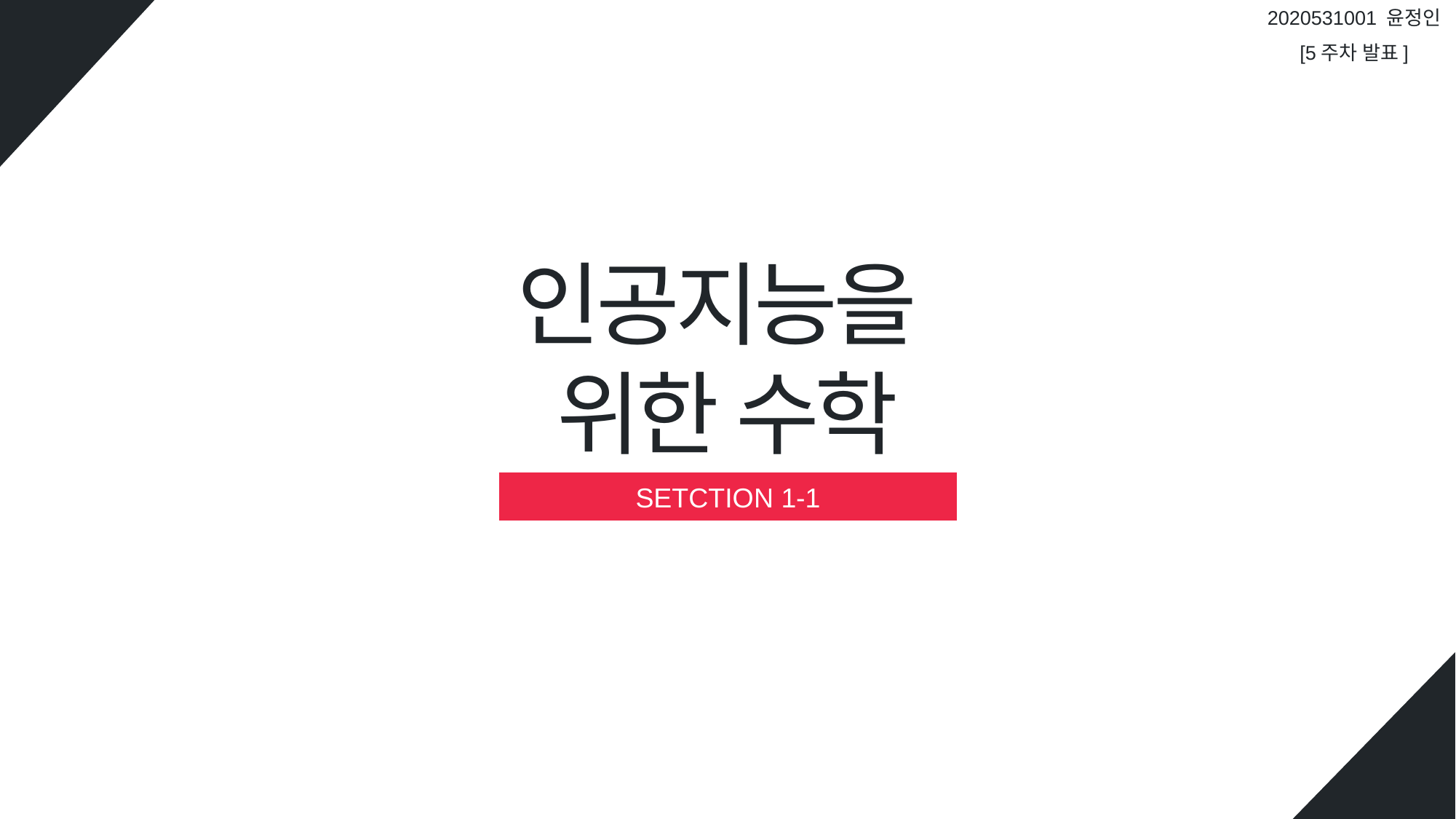

2020531001 윤정인
[5주차 발표]
인공지능을
위한 수학
SETCTION 1-1